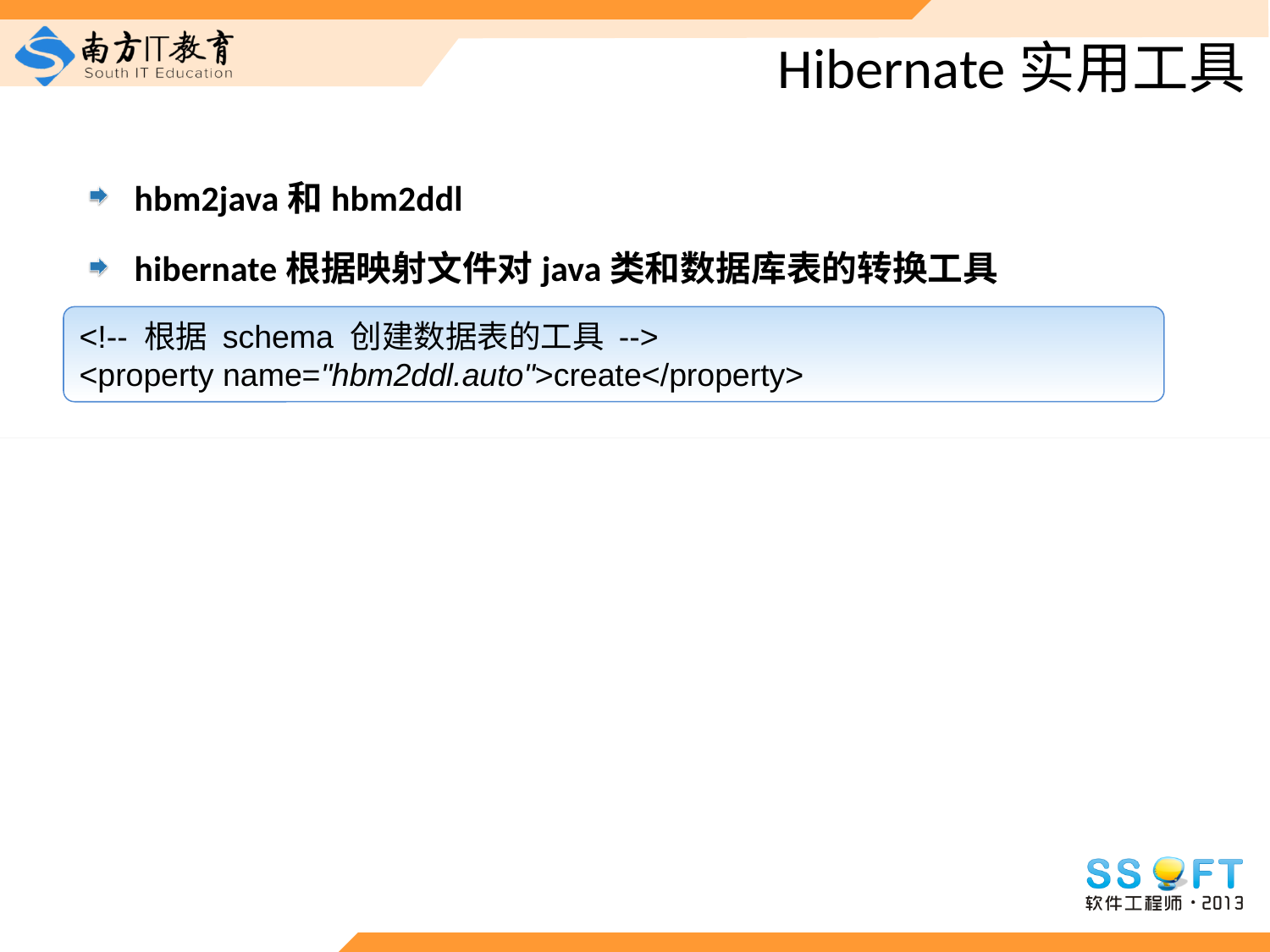

# Hibernate实用工具
hbm2java和hbm2ddl
hibernate根据映射文件对java类和数据库表的转换工具
<!-- 根据 schema 创建数据表的工具 -->
<property name="hbm2ddl.auto">create</property>